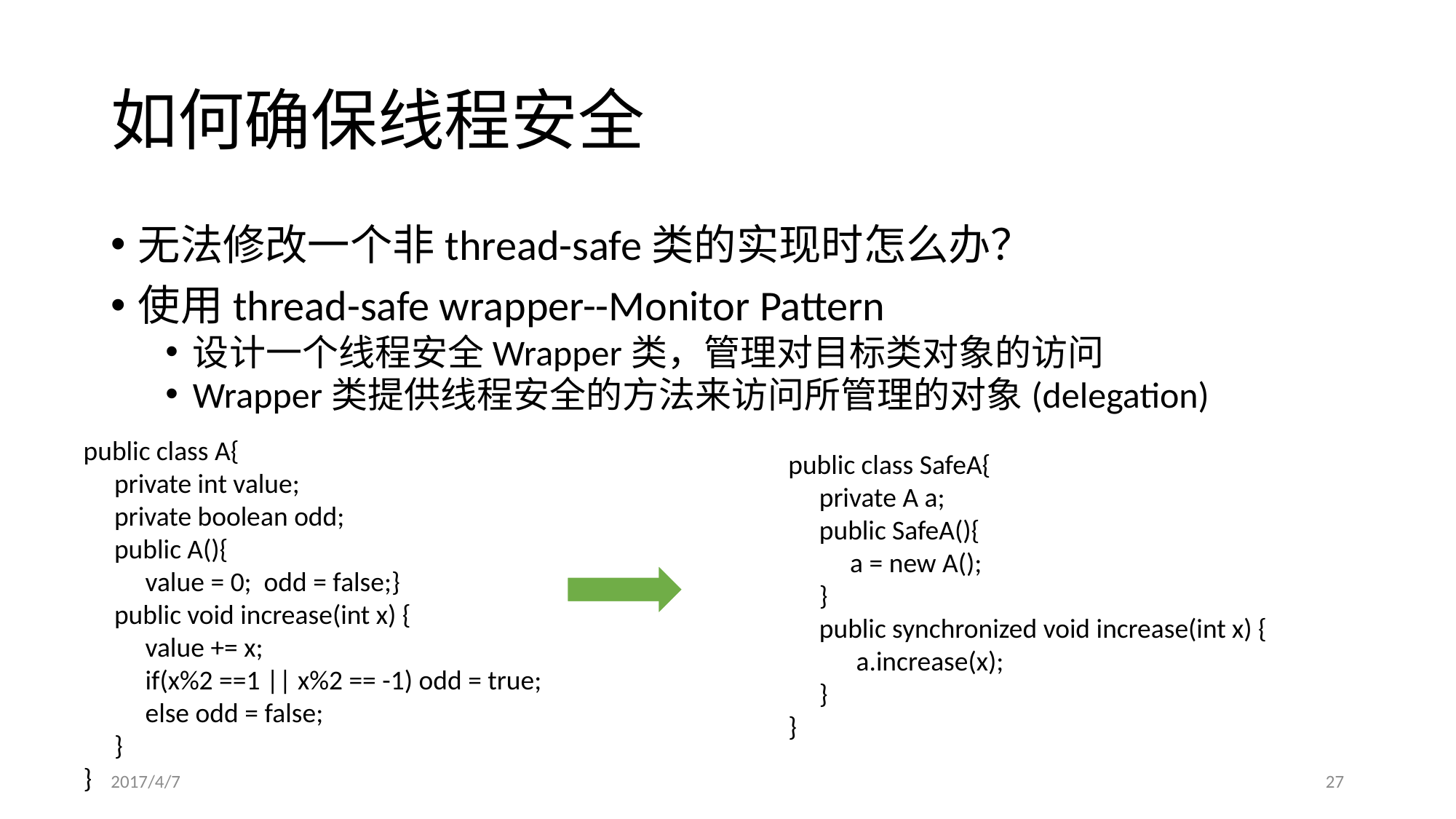

# 如何确保线程安全
无法修改一个非thread-safe类的实现时怎么办？
使用thread-safe wrapper--Monitor Pattern
设计一个线程安全Wrapper类，管理对目标类对象的访问
Wrapper类提供线程安全的方法来访问所管理的对象(delegation)
public class A{
     private int value;
     private boolean odd;
     public A(){
          value = 0;  odd = false;}
     public void increase(int x) {
          value += x;
          if(x%2 ==1 || x%2 == -1) odd = true;
          else odd = false;
     }
}
public class SafeA{
     private A a;
     public SafeA(){
          a = new A();
     }
     public synchronized void increase(int x) {
           a.increase(x);
     }
}

2017/4/7
27